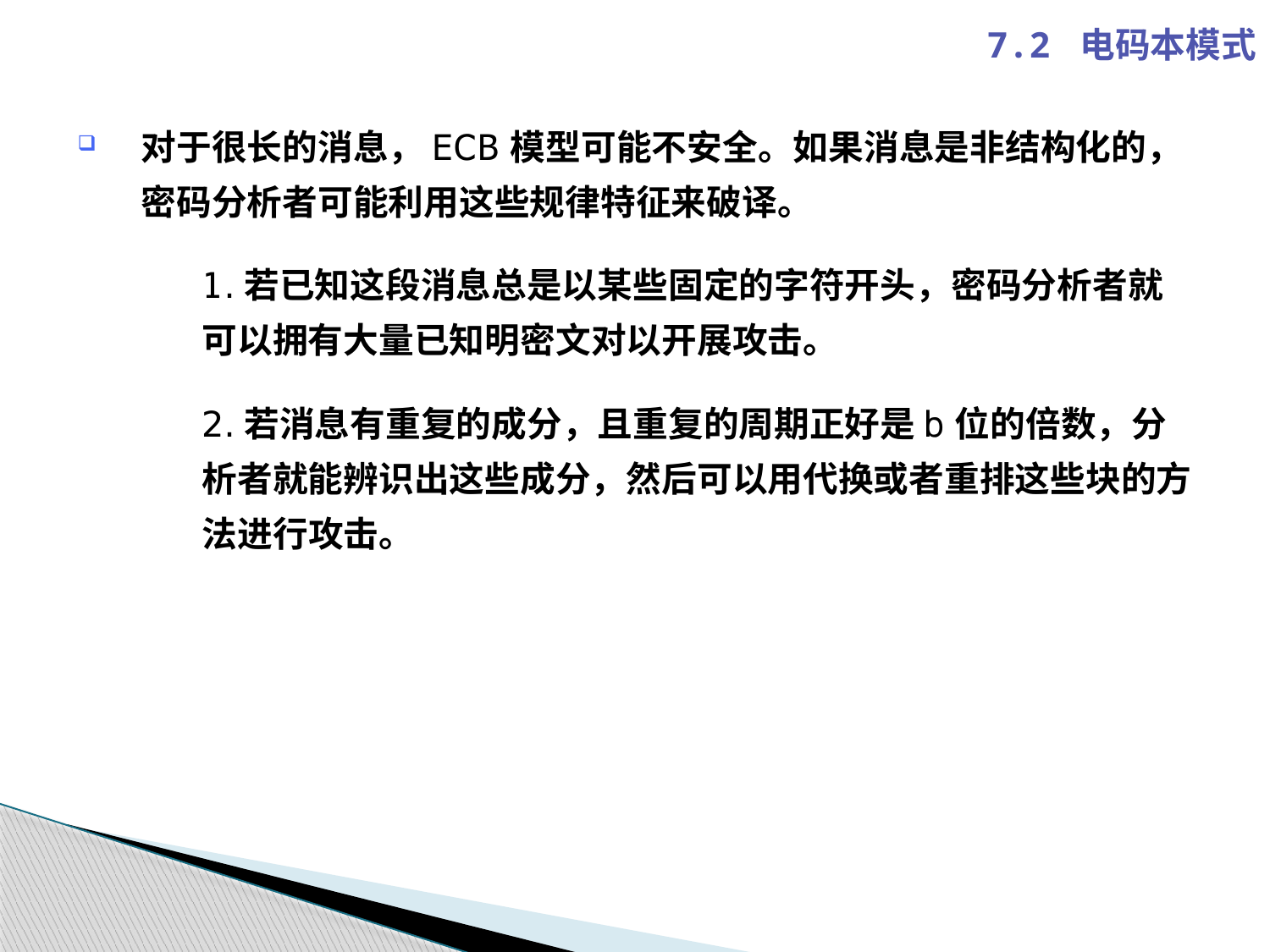

7.2 电码本模式
对于很长的消息，ECB模型可能不安全。如果消息是非结构化的，密码分析者可能利用这些规律特征来破译。
1.若已知这段消息总是以某些固定的字符开头，密码分析者就可以拥有大量已知明密文对以开展攻击。
2.若消息有重复的成分，且重复的周期正好是b位的倍数，分析者就能辨识出这些成分，然后可以用代换或者重排这些块的方法进行攻击。